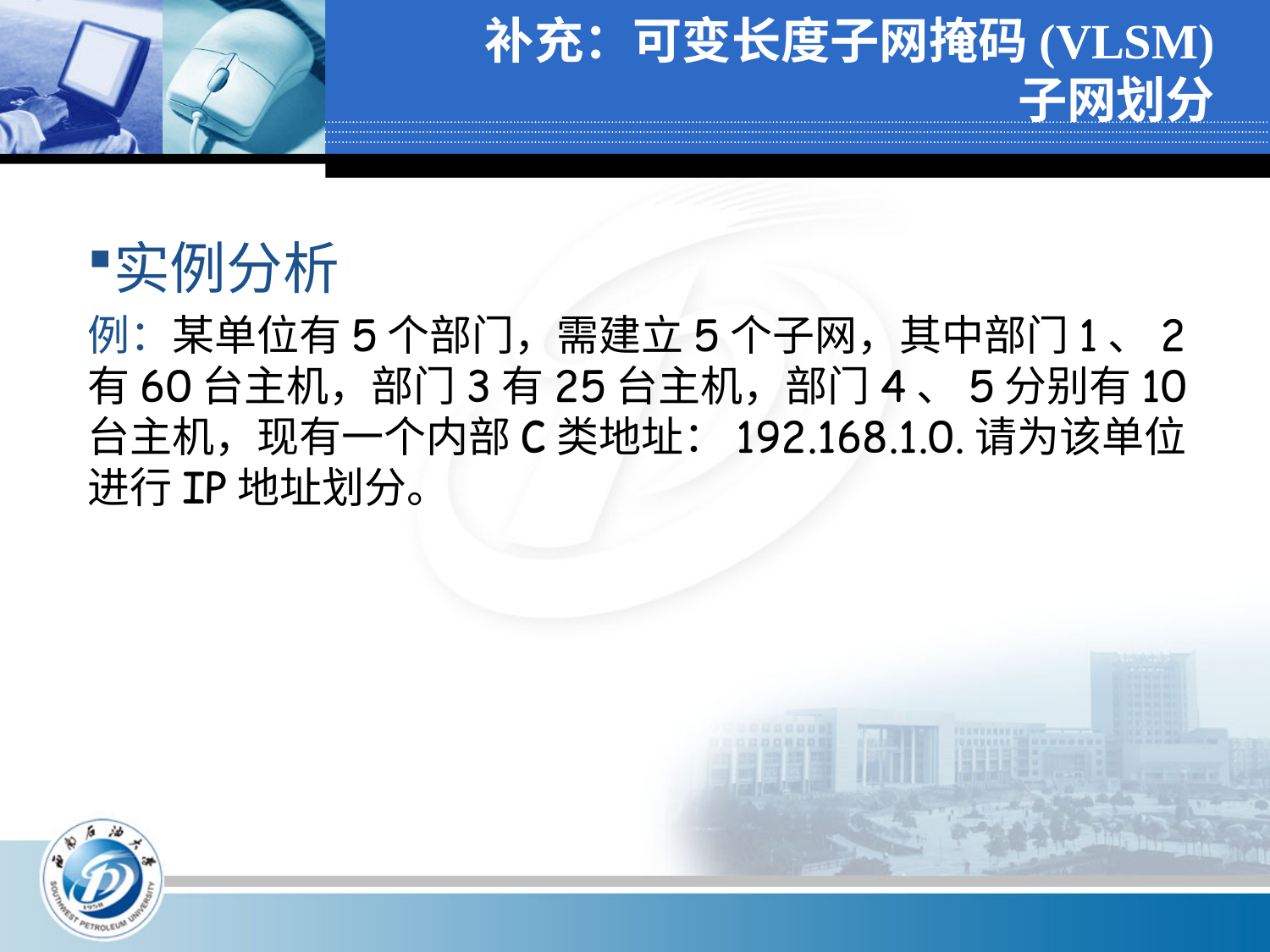

# 补充：可变长度子网掩码(VLSM) 子网划分
实例分析
例：某单位有5个部门，需建立5个子网，其中部门1、2有60台主机，部门3有25台主机，部门4、5分别有10台主机，现有一个内部C类地址：192.168.1.0.请为该单位进行IP地址划分。